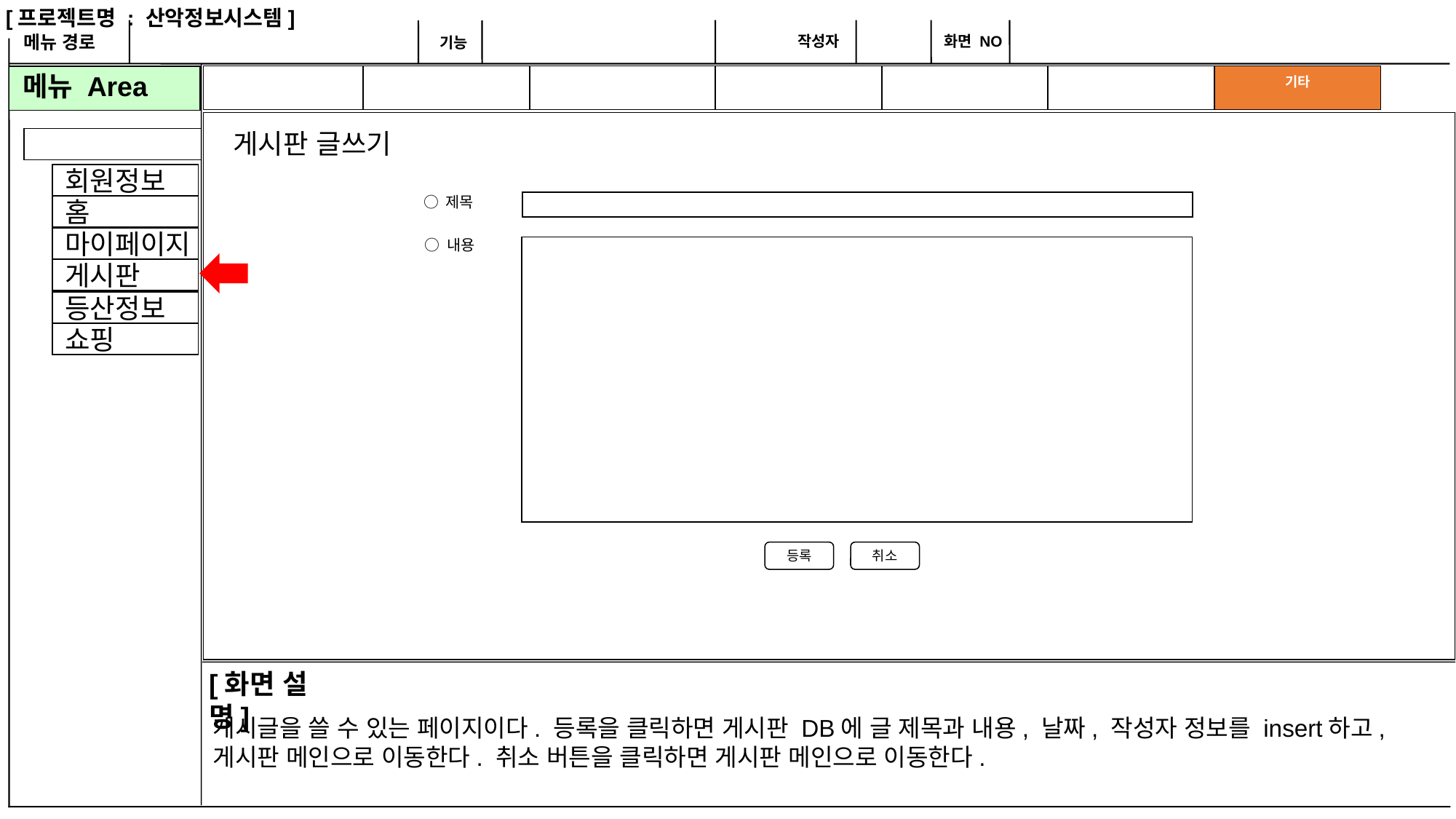

게시판 글쓰기
○ 제목

○ 내용

등록
취소
게시글을 쓸 수 있는 페이지이다. 등록을 클릭하면 게시판 DB에 글 제목과 내용, 날짜, 작성자 정보를 insert하고, 게시판 메인으로 이동한다. 취소 버튼을 클릭하면 게시판 메인으로 이동한다.